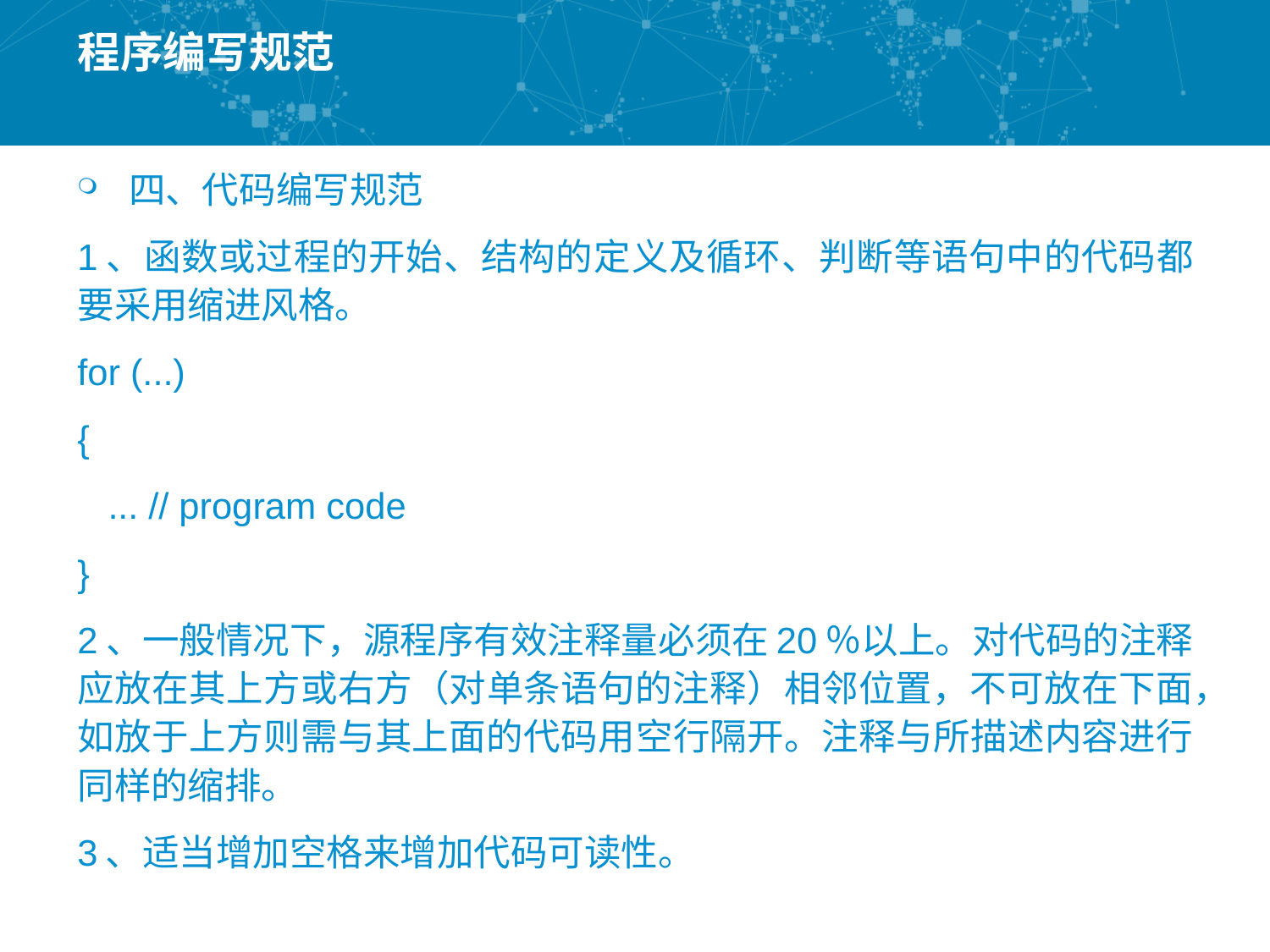

# 程序编写规范
四、代码编写规范
1、函数或过程的开始、结构的定义及循环、判断等语句中的代码都要采用缩进风格。
for (...)
{
   ... // program code
}
2、一般情况下，源程序有效注释量必须在20％以上。对代码的注释应放在其上方或右方（对单条语句的注释）相邻位置，不可放在下面，如放于上方则需与其上面的代码用空行隔开。注释与所描述内容进行同样的缩排。
3、适当增加空格来增加代码可读性。
34